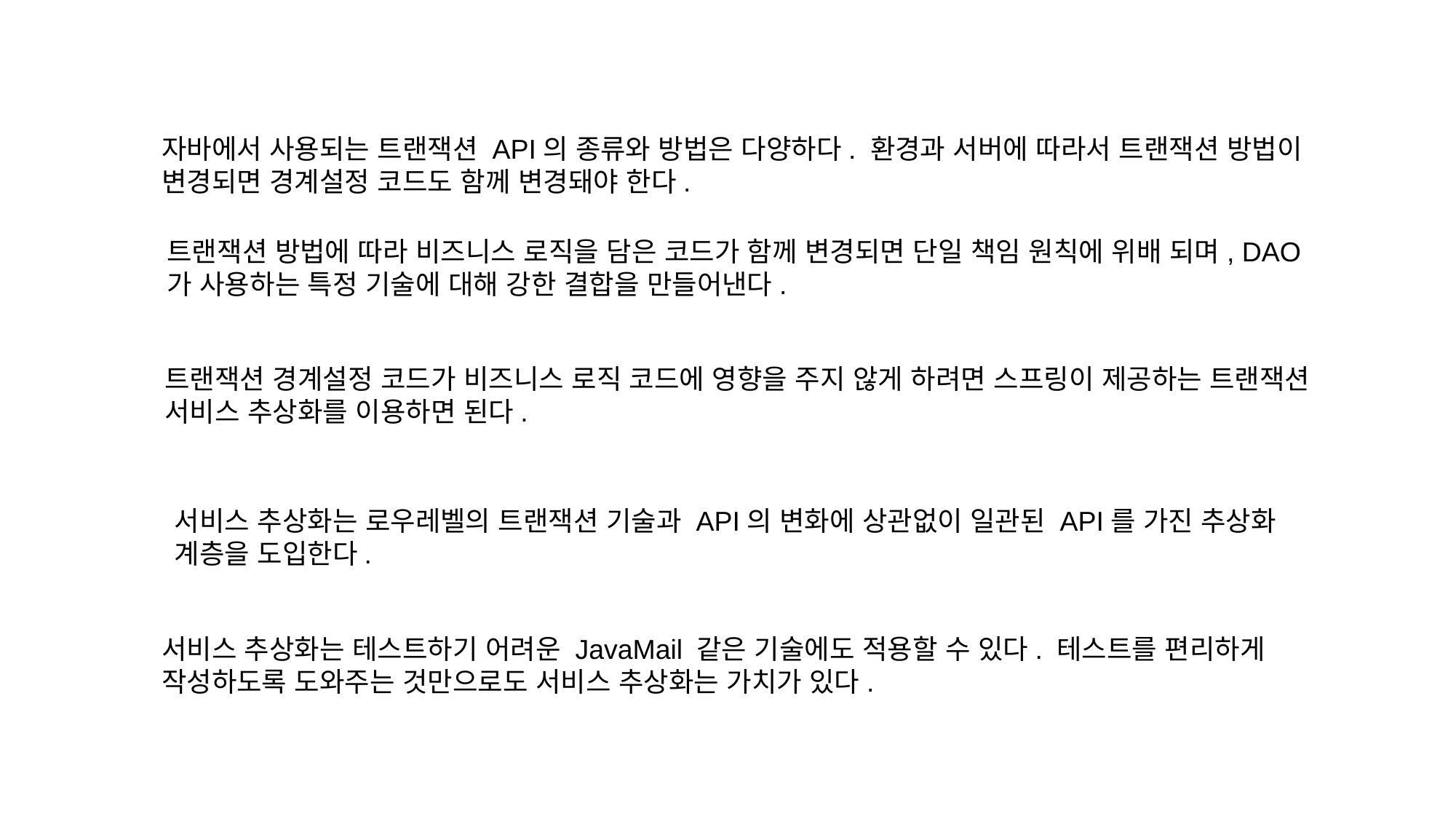

자바에서 사용되는 트랜잭션 API의 종류와 방법은 다양하다. 환경과 서버에 따라서 트랜잭션 방법이 변경되면 경계설정 코드도 함께 변경돼야 한다.
트랜잭션 방법에 따라 비즈니스 로직을 담은 코드가 함께 변경되면 단일 책임 원칙에 위배 되며, DAO가 사용하는 특정 기술에 대해 강한 결합을 만들어낸다.
트랜잭션 경계설정 코드가 비즈니스 로직 코드에 영향을 주지 않게 하려면 스프링이 제공하는 트랜잭션 서비스 추상화를 이용하면 된다.
서비스 추상화는 로우레벨의 트랜잭션 기술과 API의 변화에 상관없이 일관된 API를 가진 추상화 계층을 도입한다.
서비스 추상화는 테스트하기 어려운 JavaMail 같은 기술에도 적용할 수 있다. 테스트를 편리하게 작성하도록 도와주는 것만으로도 서비스 추상화는 가치가 있다.